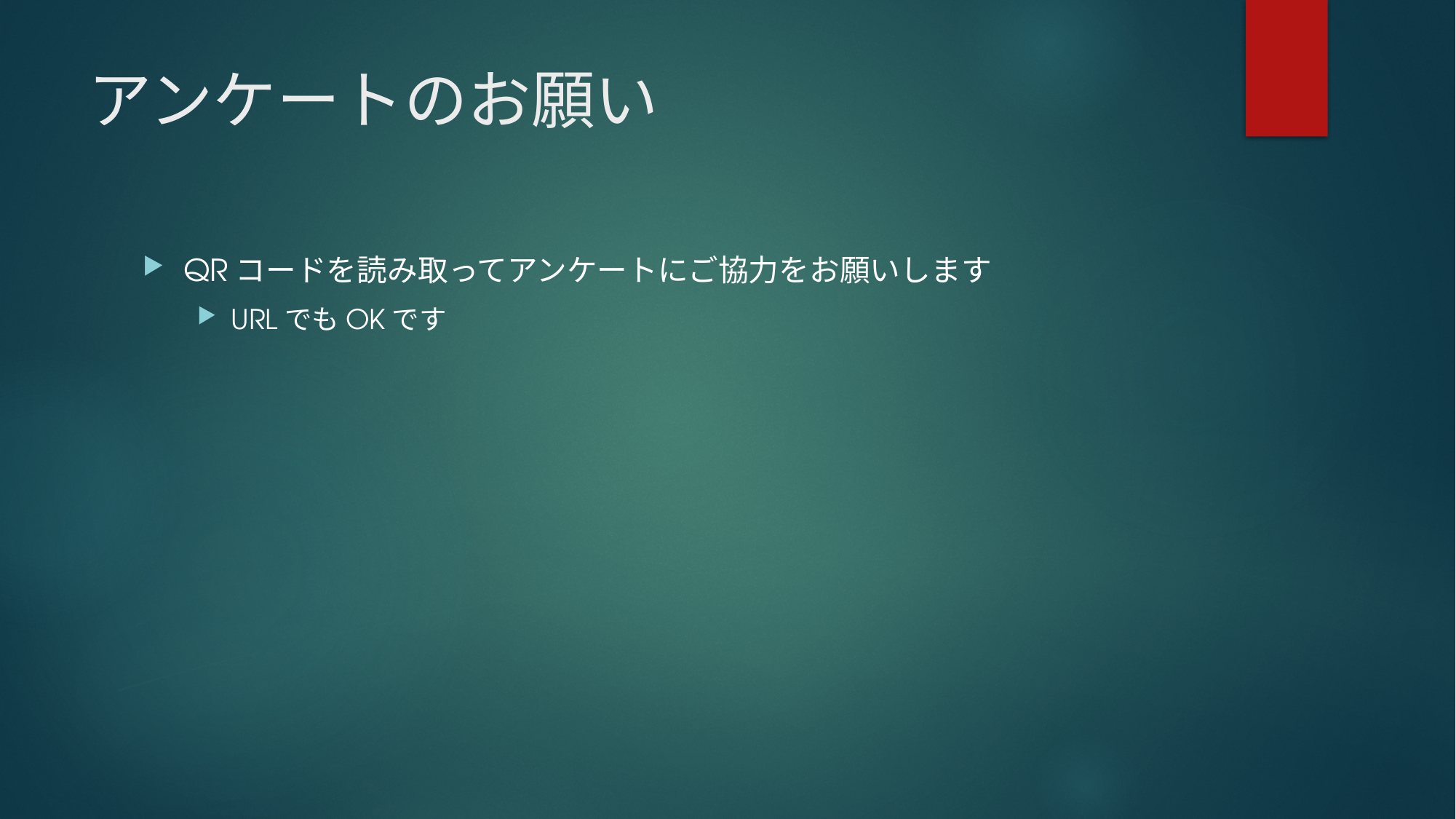

# アンケートのお願い
QRコードを読み取ってアンケートにご協力をお願いします
URLでもOKです